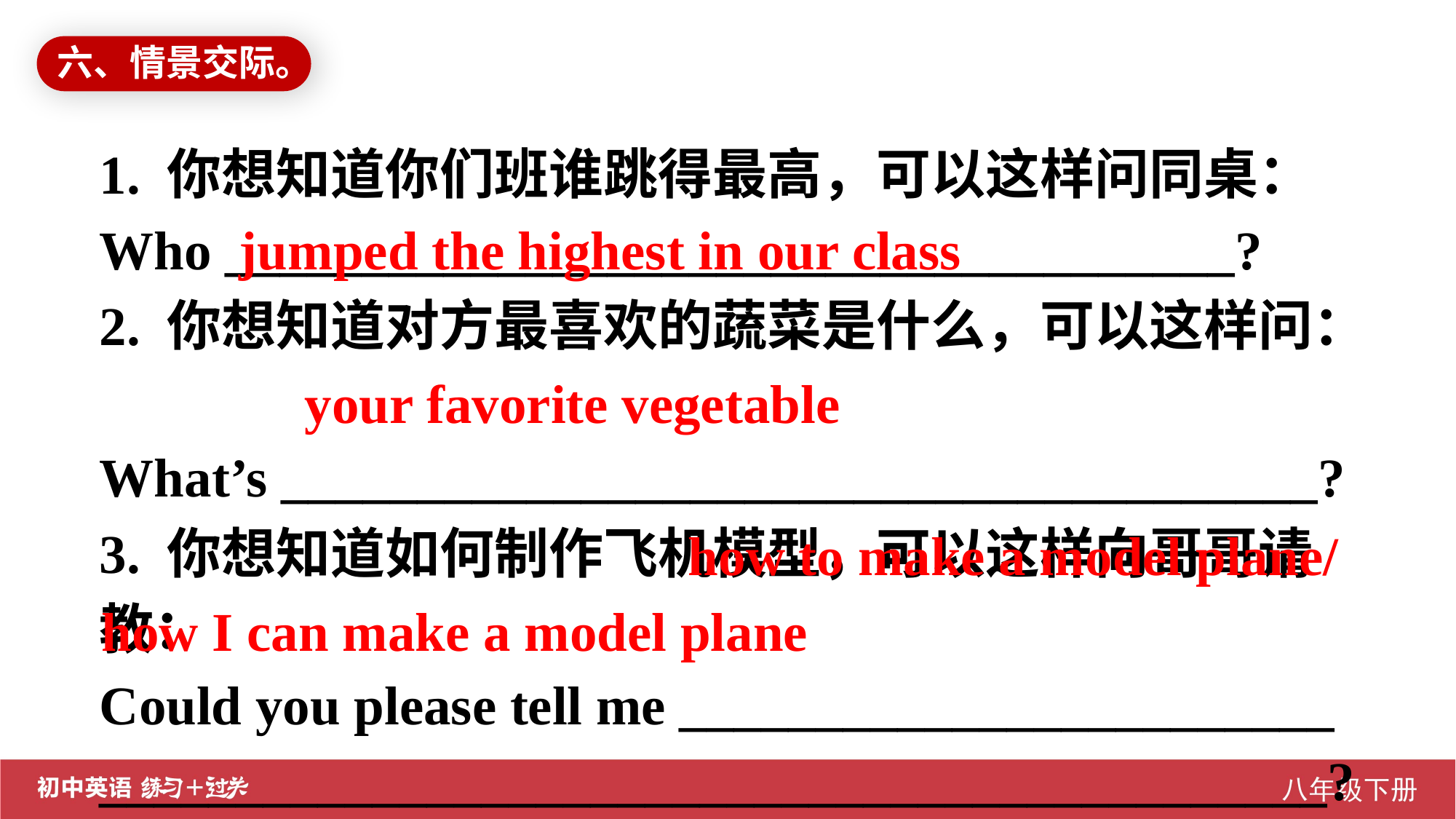

六、情景交际。

1. 你想知道你们班谁跳得最高，可以这样问同桌：
Who _____________________________________?
2. 你想知道对方最喜欢的蔬菜是什么，可以这样问：
What’s ______________________________________?
3. 你想知道如何制作飞机模型，可以这样向哥哥请教：
Could you please tell me ________________________
_____________________________________________?
jumped the highest in our class
your favorite vegetable
                                           how to make a model plane/ how I can make a model plane